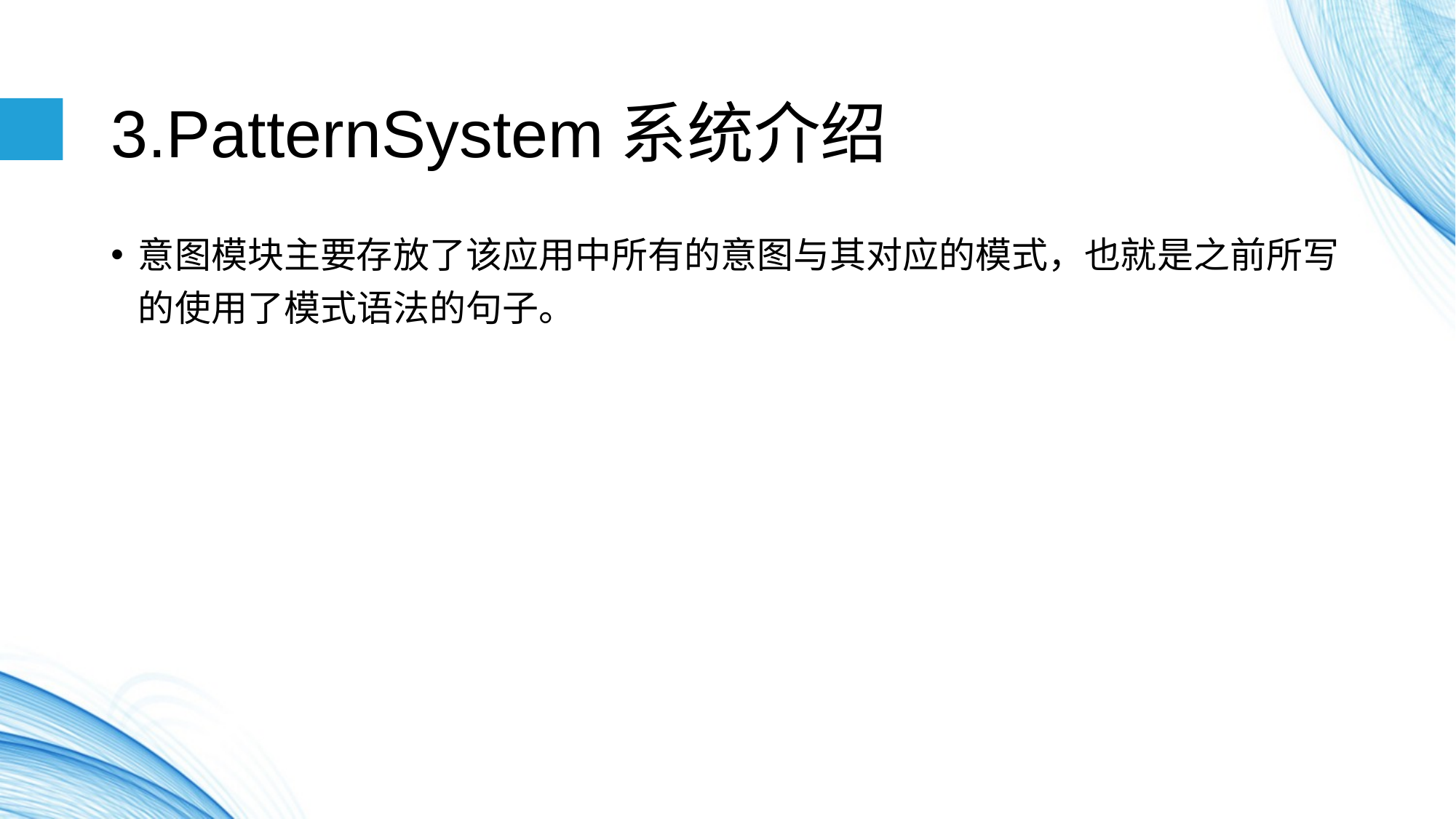

# 3.PatternSystem系统介绍
意图模块主要存放了该应用中所有的意图与其对应的模式，也就是之前所写的使用了模式语法的句子。